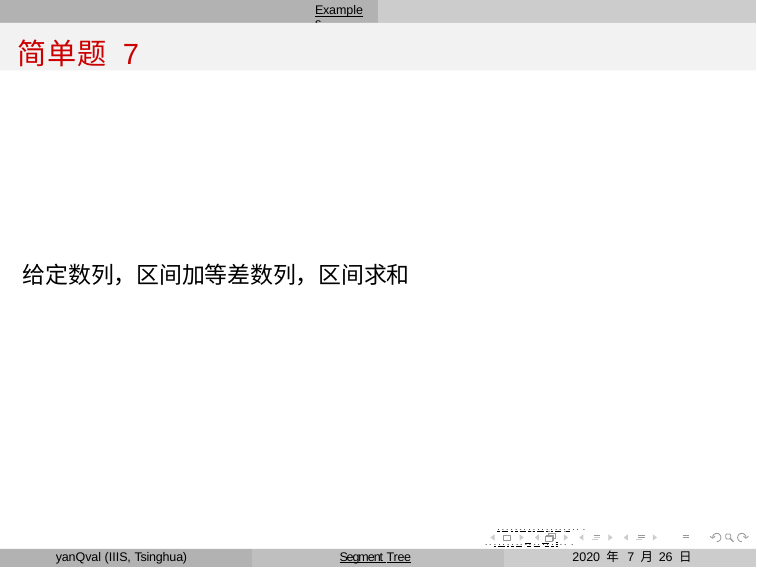

Examples
简单题 7
给定数列，区间加等差数列，区间求和
. . . . . . . . . . . . . . . . . . . .
. . . . . . . . . . . . . . . . . . . .
2020 年  7 月 26 日	19 / 29

yanQval (IIIS, Tsinghua)
Segment Tree